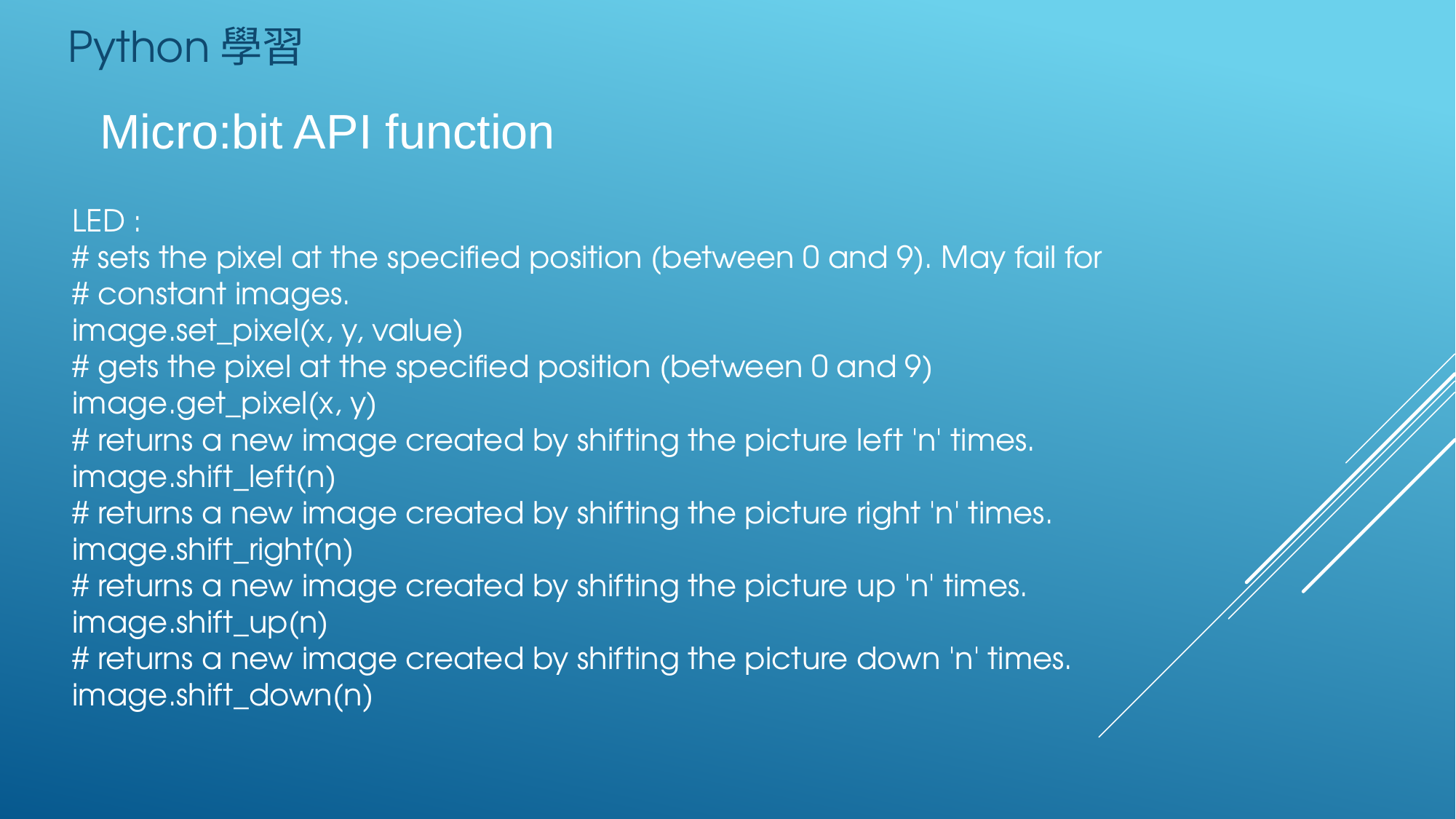

Python學習
Micro:bit API function
LED :
# sets the pixel at the specified position (between 0 and 9). May fail for
# constant images.
image.set_pixel(x, y, value)
# gets the pixel at the specified position (between 0 and 9)
image.get_pixel(x, y)
# returns a new image created by shifting the picture left 'n' times.
image.shift_left(n)
# returns a new image created by shifting the picture right 'n' times.
image.shift_right(n)
# returns a new image created by shifting the picture up 'n' times.
image.shift_up(n)
# returns a new image created by shifting the picture down 'n' times.
image.shift_down(n)